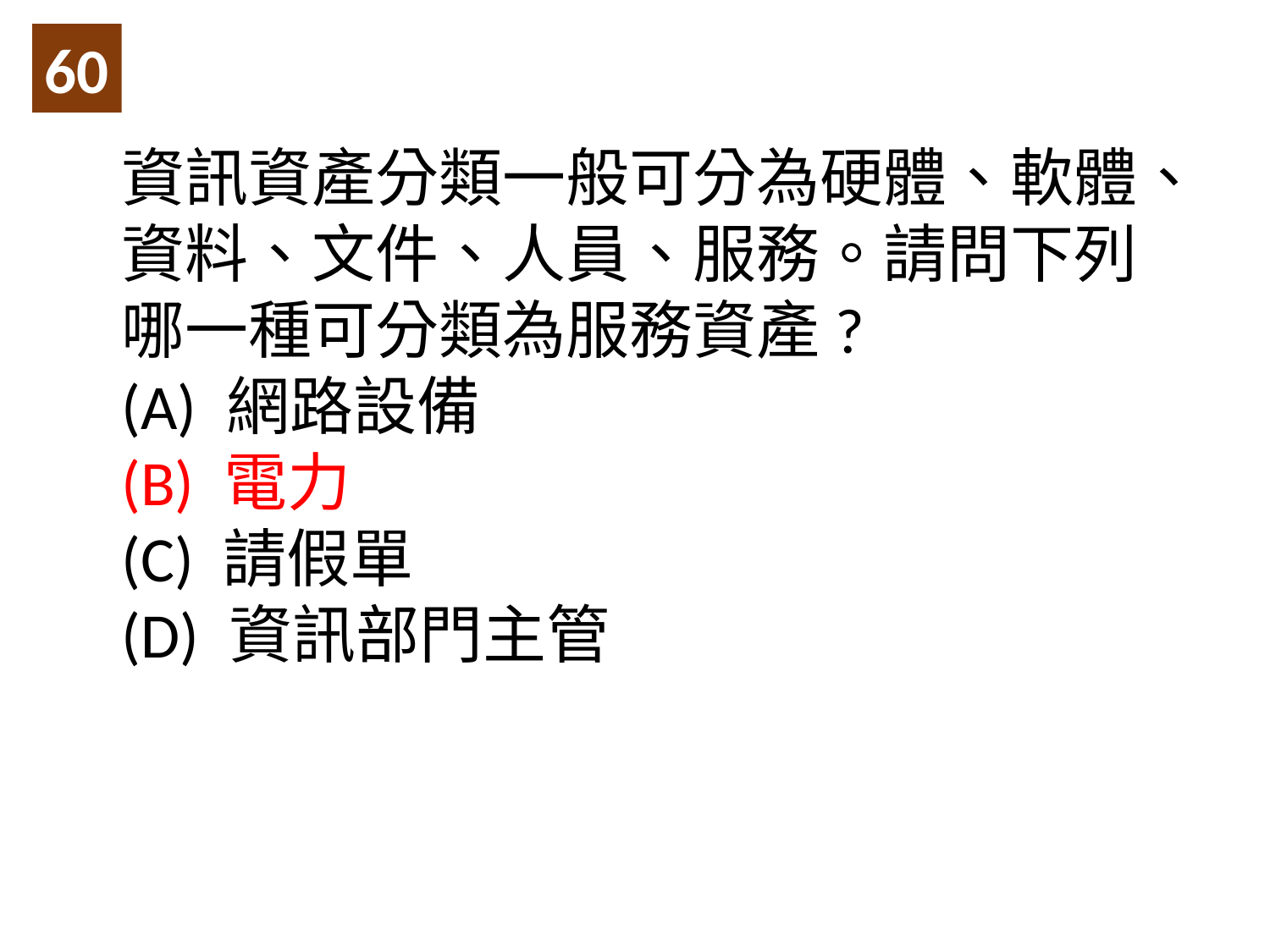

60
資訊資產分類一般可分為硬體、軟體、資料、文件、人員、服務。請問下列哪一種可分類為服務資產?
(A) 網路設備
(B) 電力
(C) 請假單
(D) 資訊部門主管